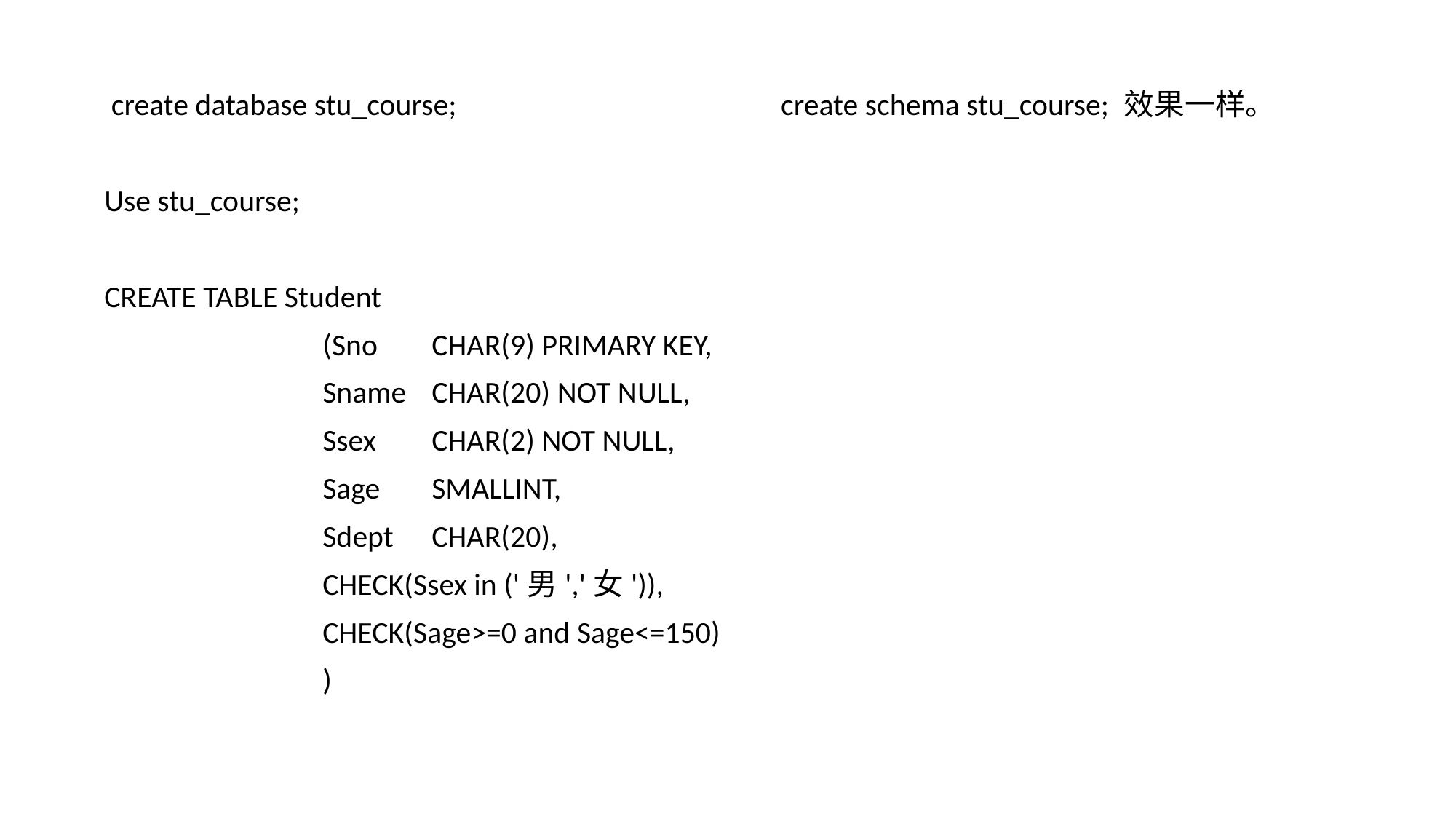

create database stu_course;                                               create schema stu_course; 效果一样。

Use stu_course;

CREATE TABLE Student
		(Sno   	CHAR(9) PRIMARY KEY,
		Sname  	CHAR(20) NOT NULL,
		Ssex   	CHAR(2) NOT NULL,
		Sage   	SMALLINT,
		Sdept  	CHAR(20),
		CHECK(Ssex in ('男','女')),
		CHECK(Sage>=0 and Sage<=150)
		)